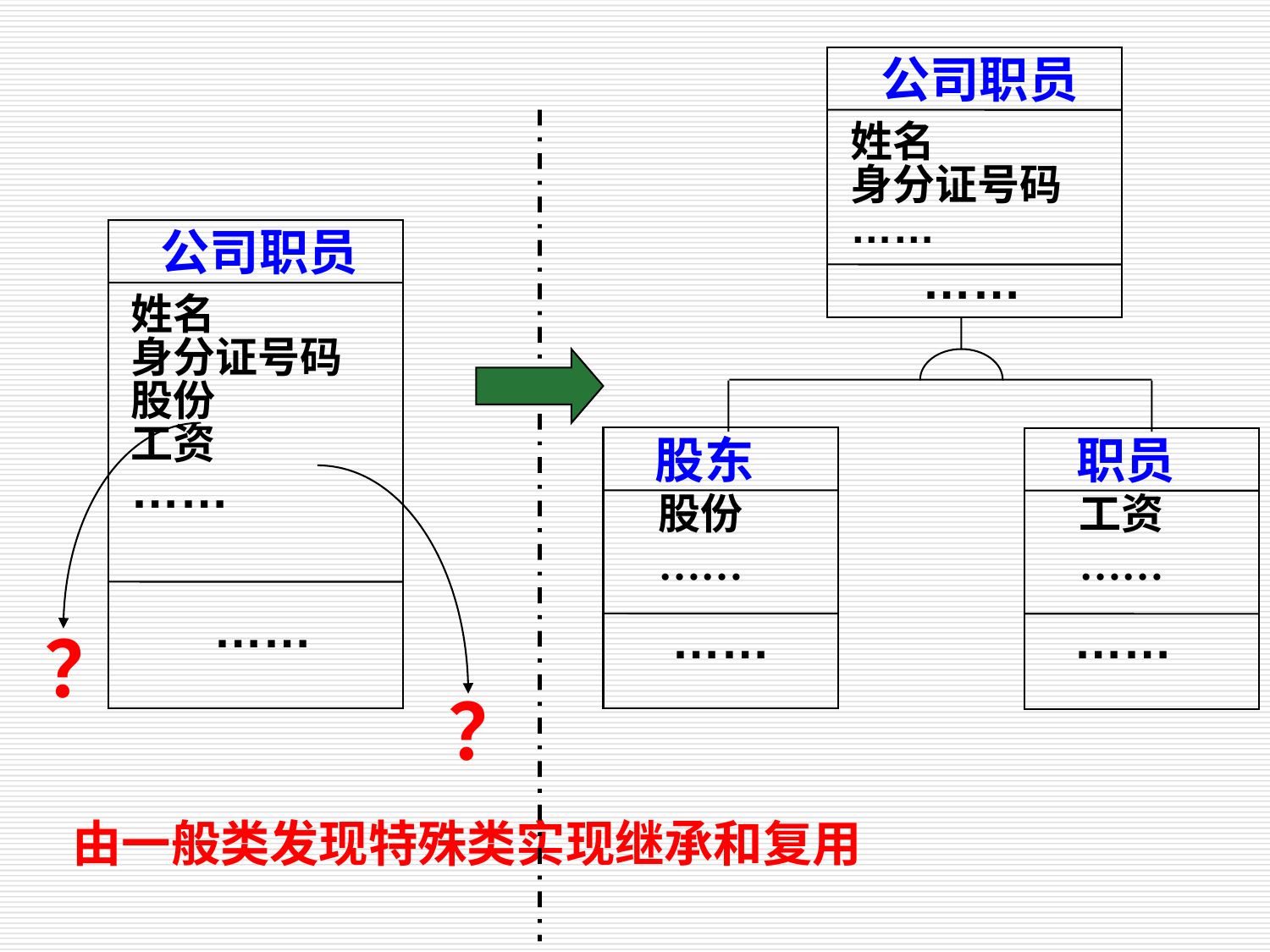

公司职员

姓名
身分证号码
……
公司职员

……

姓名
身分证号码
股份
工资
……

股东
职员

股份
……
工资
……

……
……
……

？

？
由一般类发现特殊类实现继承和复用